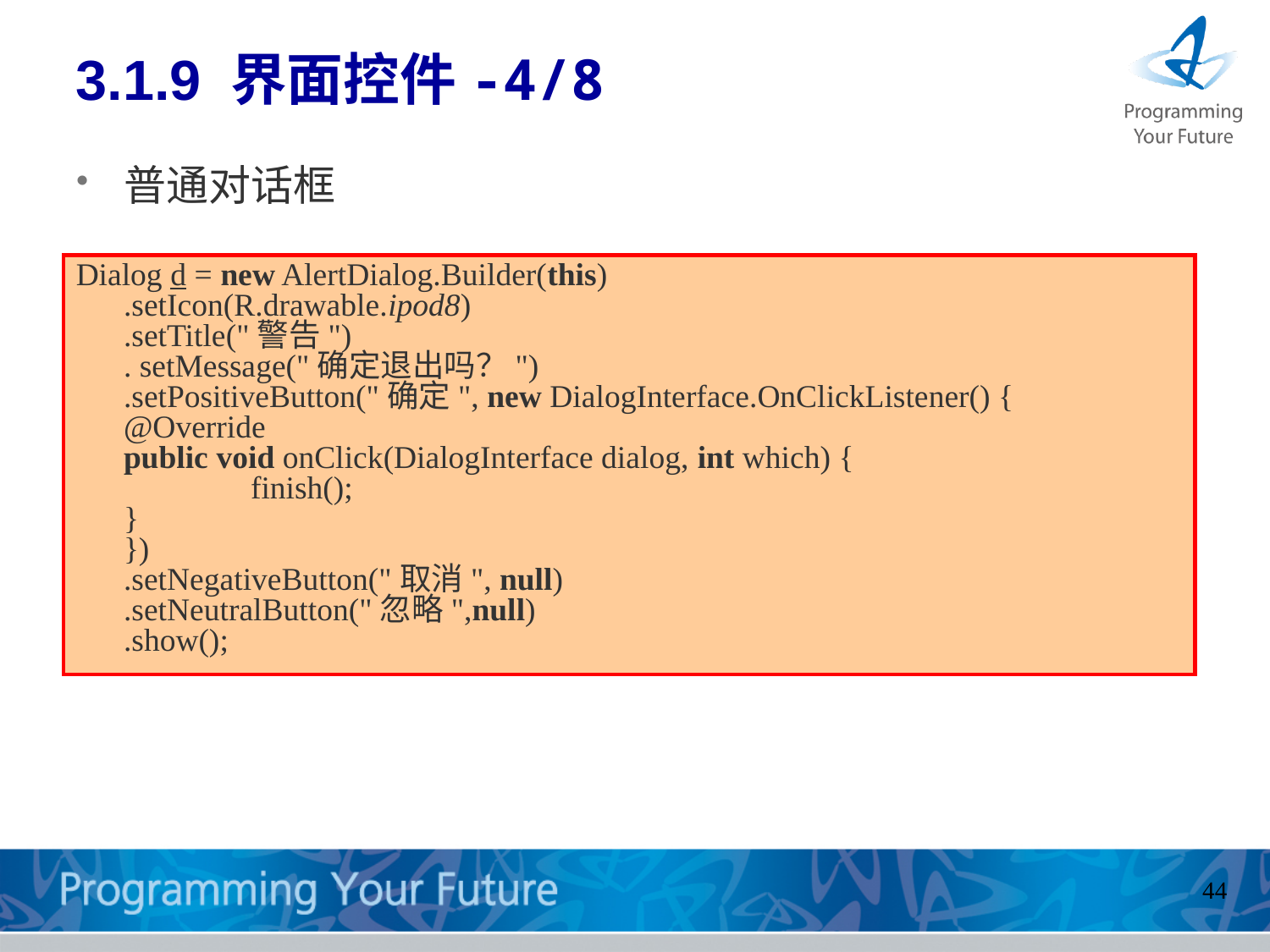

3.1.9 界面控件-4/8
普通对话框

Dialog d = new AlertDialog.Builder(this)
	.setIcon(R.drawable.ipod8)
	.setTitle("警告")
	. setMessage("确定退出吗？")
	.setPositiveButton("确定", new DialogInterface.OnClickListener() {
	@Override
	public void onClick(DialogInterface dialog, int which) {
		finish();
	}
	})
	.setNegativeButton("取消", null)
	.setNeutralButton("忽略",null)
	.show();